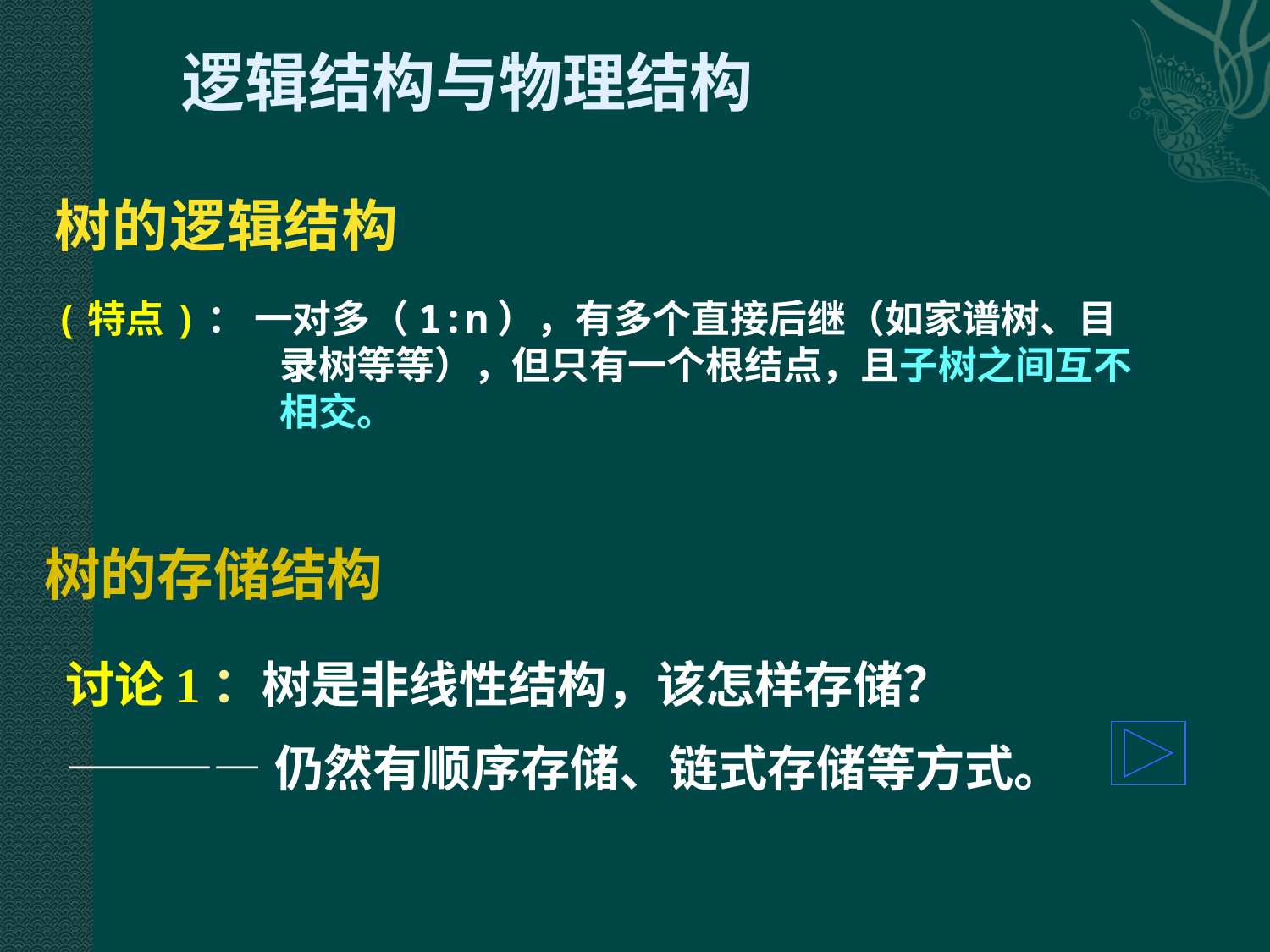

逻辑结构与物理结构
# 树的逻辑结构
(特点)： 一对多（1:n），有多个直接后继（如家谱树、目录树等等），但只有一个根结点，且子树之间互不相交。
树的存储结构
讨论1：树是非线性结构，该怎样存储？
————仍然有顺序存储、链式存储等方式。